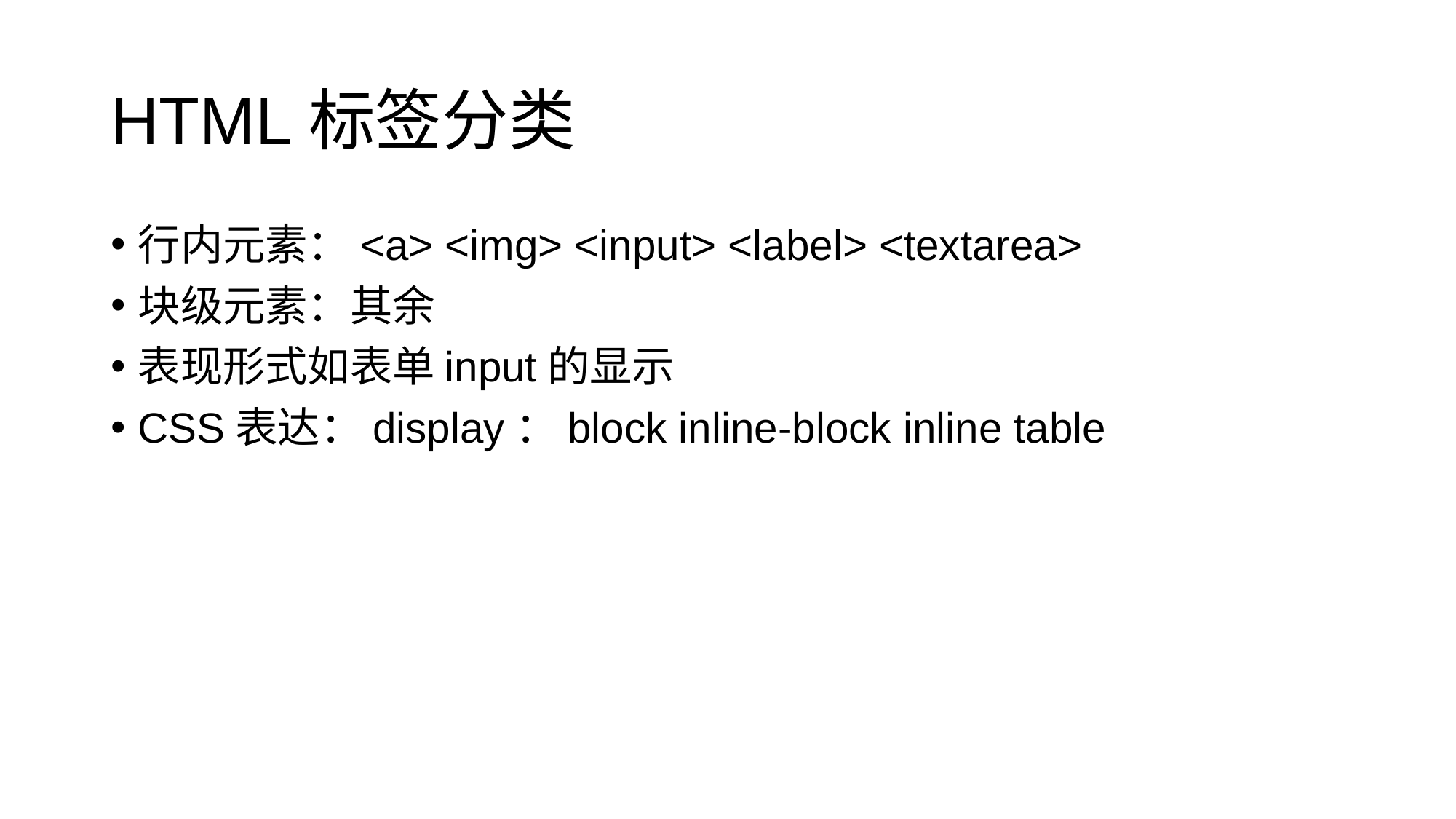

# HTML标签分类
行内元素：<a> <img> <input> <label> <textarea>
块级元素：其余
表现形式如表单input的显示
CSS表达：display：block inline-block inline table